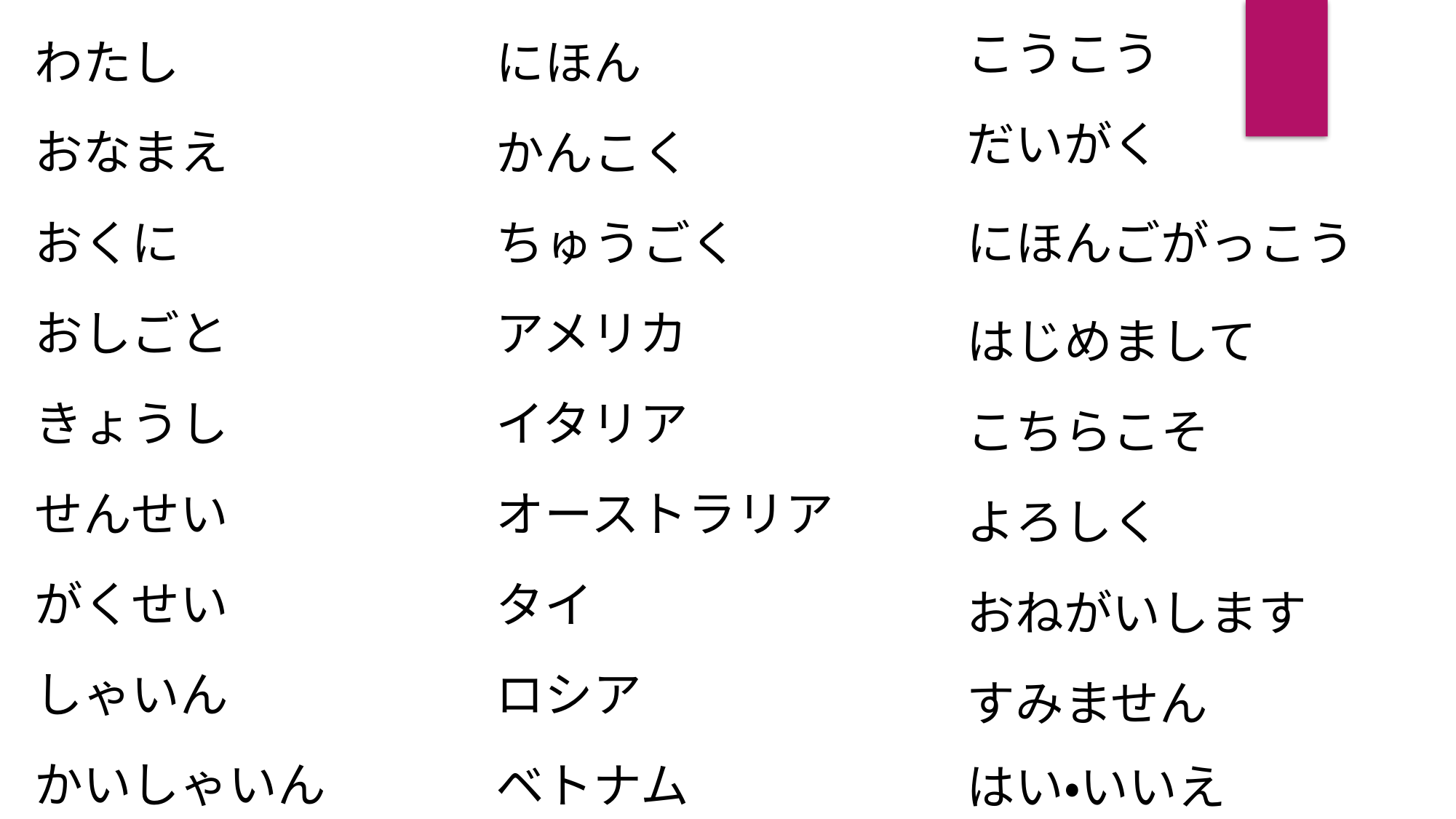

こうこう
わたし
にほん
だいがく
おなまえ
かんこく
おくに
にほんごがっこう
ちゅうごく
おしごと
アメリカ
はじめまして
きょうし
イタリア
こちらこそ
せんせい
オーストラリア
よろしく
がくせい
タイ
おねがいします
しゃいん
ロシア
すみません
かいしゃいん
ベトナム
はい・いいえ